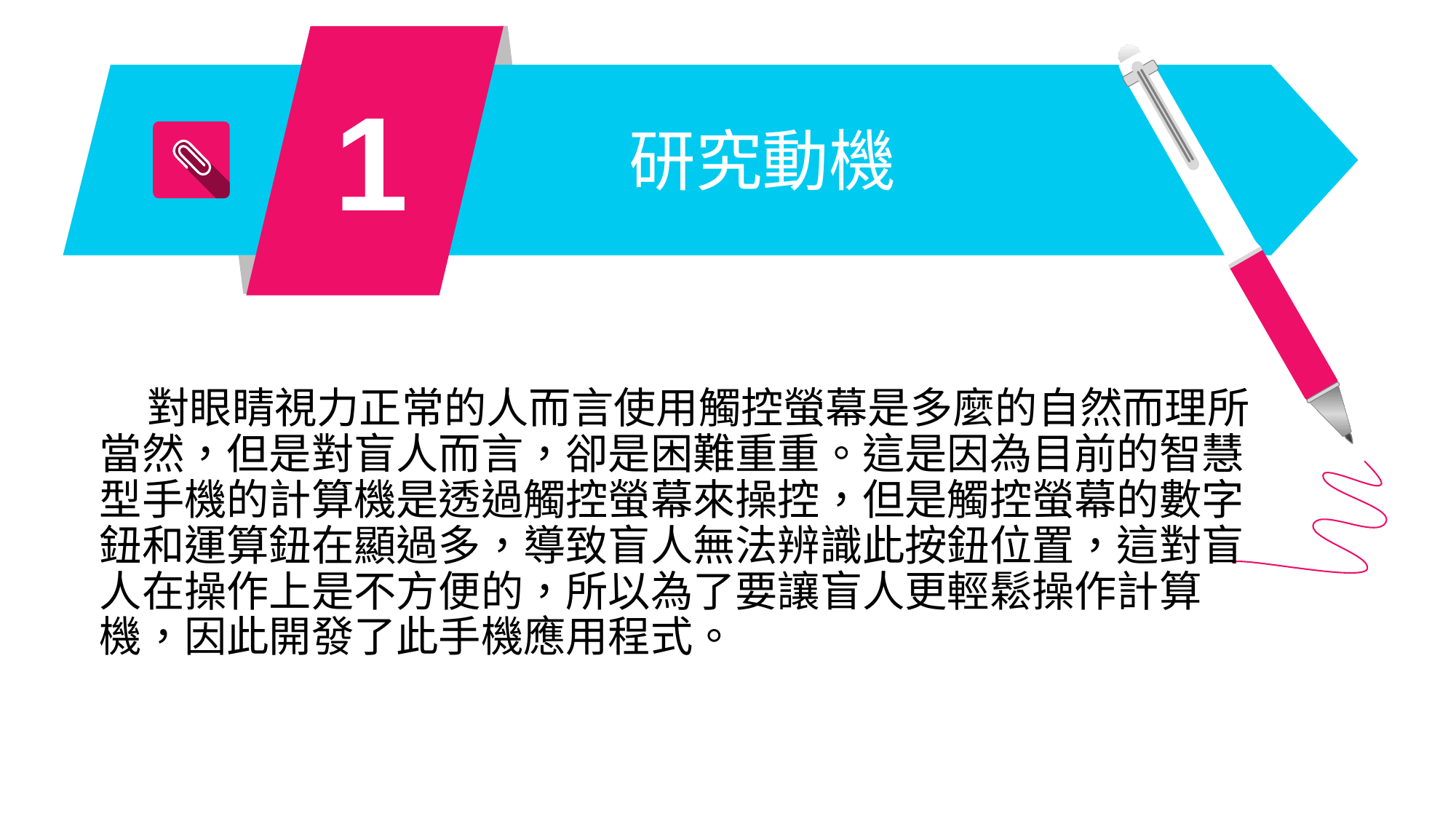

1
研究動機

    對眼睛視力正常的人而言使用觸控螢幕是多麼的自然而理所當然，但是對盲人而言，卻是困難重重。這是因為目前的智慧型手機的計算機是透過觸控螢幕來操控，但是觸控螢幕的數字鈕和運算鈕在顯過多，導致盲人無法辨識此按鈕位置，這對盲人在操作上是不方便的，所以為了要讓盲人更輕鬆操作計算機，因此開發了此手機應用程式。